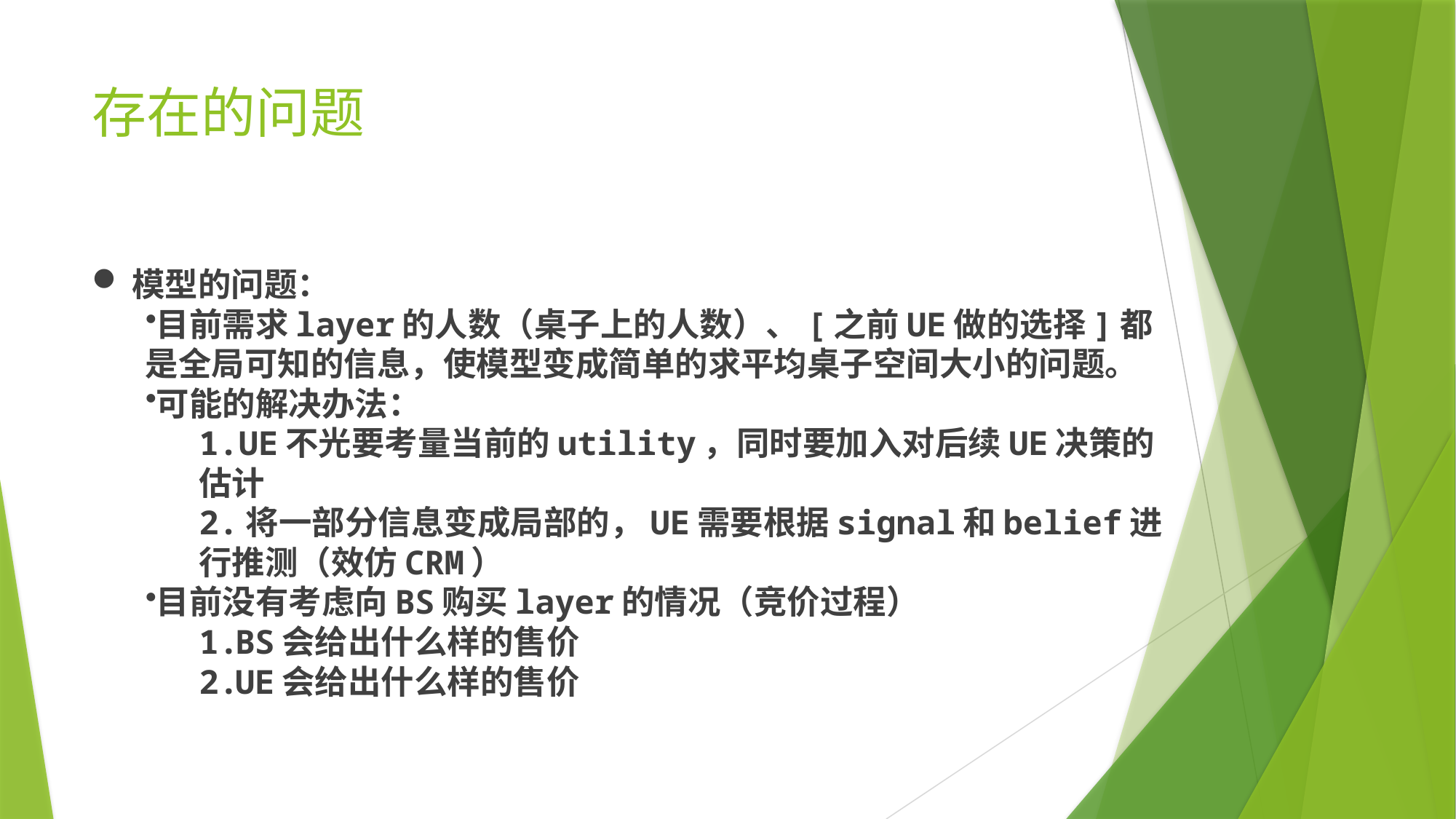

# 存在的问题
模型的问题：
目前需求layer的人数（桌子上的人数）、[之前UE做的选择]都是全局可知的信息，使模型变成简单的求平均桌子空间大小的问题。
可能的解决办法：
1.UE不光要考量当前的utility，同时要加入对后续UE决策的估计
2.将一部分信息变成局部的，UE需要根据signal和belief进行推测（效仿CRM）
目前没有考虑向BS购买layer的情况（竞价过程）
BS会给出什么样的售价
UE会给出什么样的售价